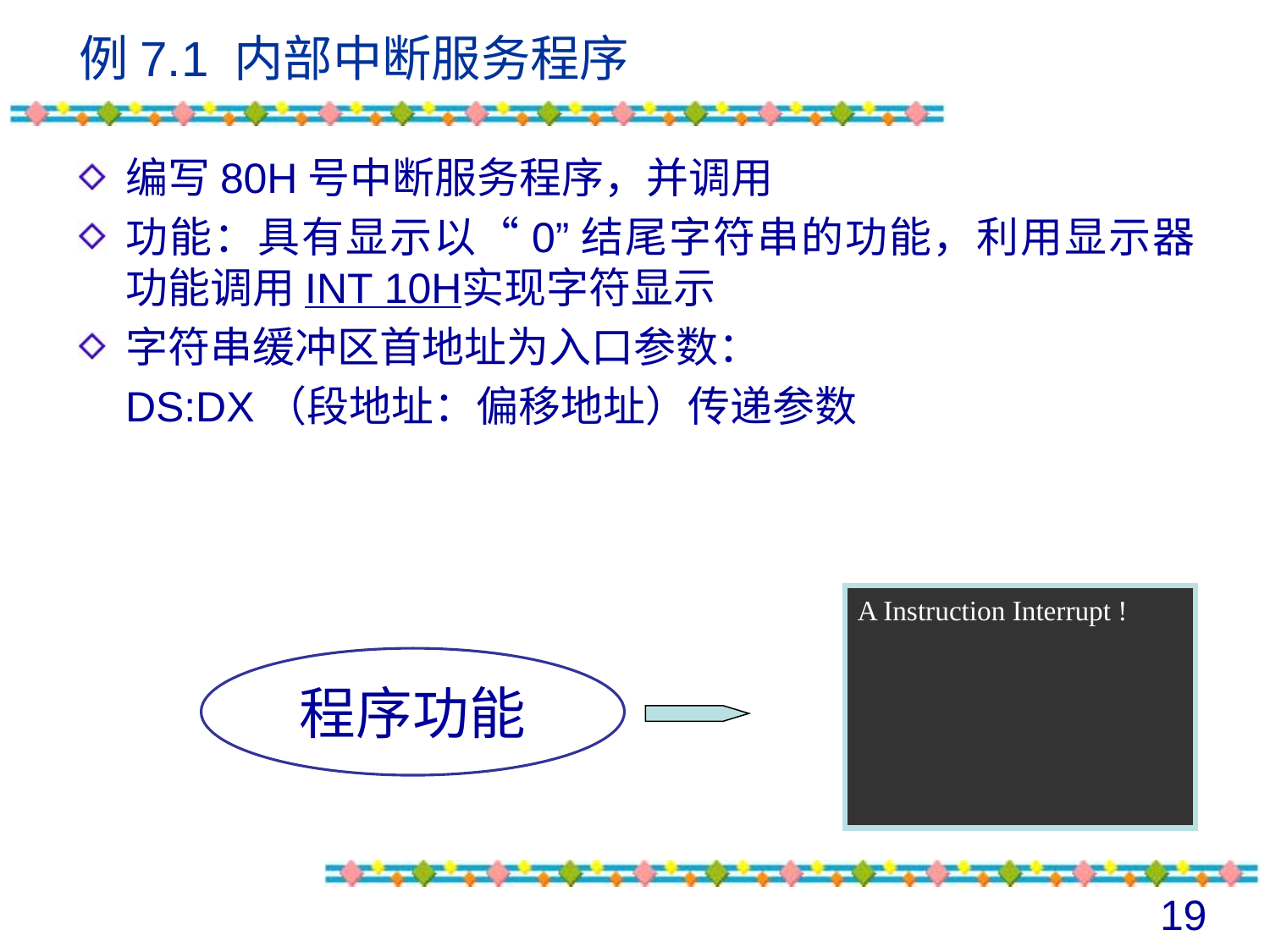

# 例7.1 内部中断服务程序
编写80H号中断服务程序，并调用
功能：具有显示以“0”结尾字符串的功能，利用显示器功能调用INT 10H实现字符显示
字符串缓冲区首地址为入口参数：
	DS:DX（段地址：偏移地址）传递参数
A Instruction Interrupt !
程序功能